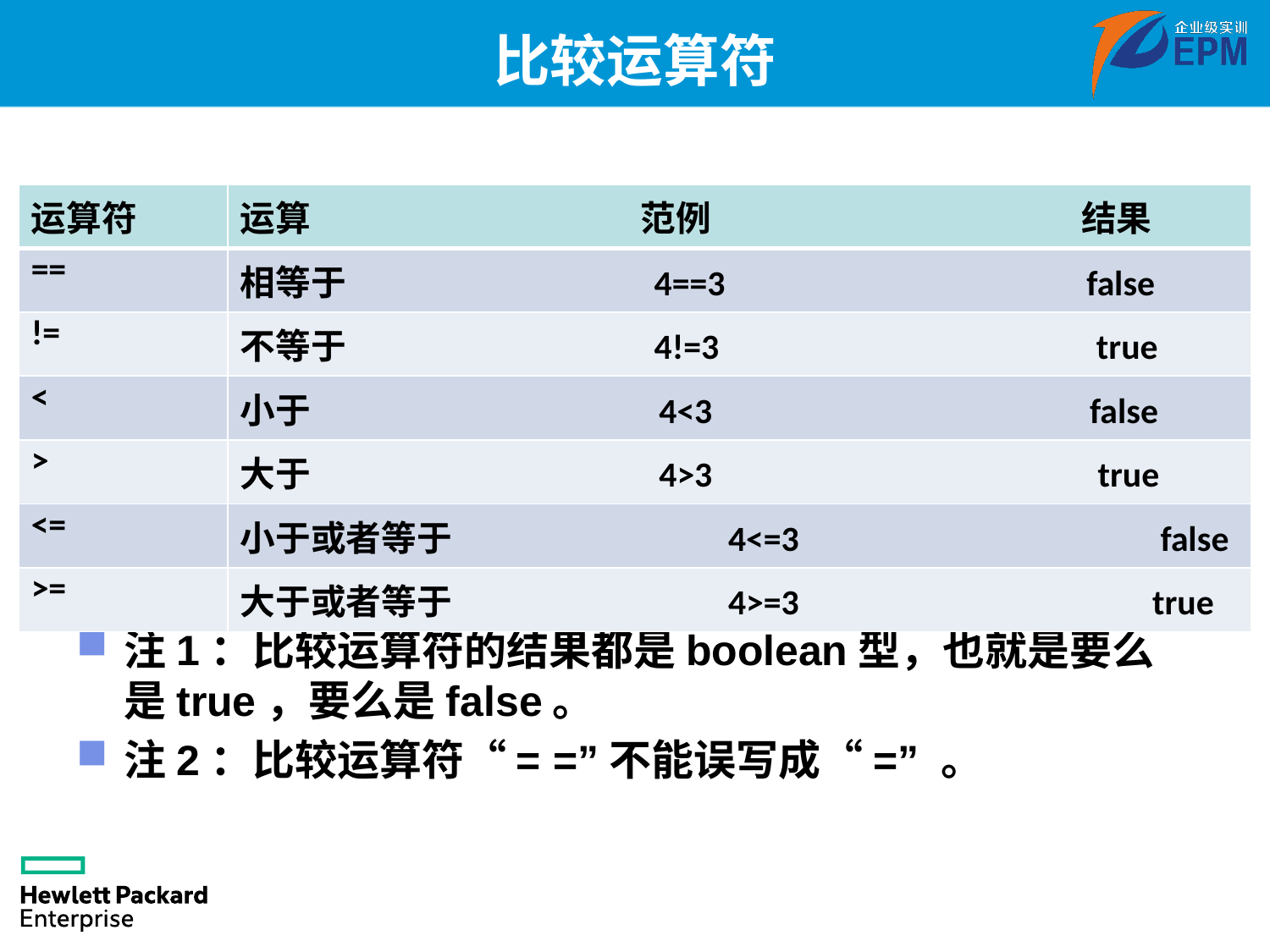

# 比较运算符
| 运算符 | 运算 范例 结果 |
| --- | --- |
| == | 相等于 4==3 false |
| != | 不等于 4!=3 true |
| < | 小于 4<3 false |
| > | 大于 4>3 true |
| <= | 小于或者等于 4<=3 false |
| >= | 大于或者等于 4>=3 true |
注1：比较运算符的结果都是boolean型，也就是要么是true，要么是false。
注2：比较运算符“= =”不能误写成“=” 。